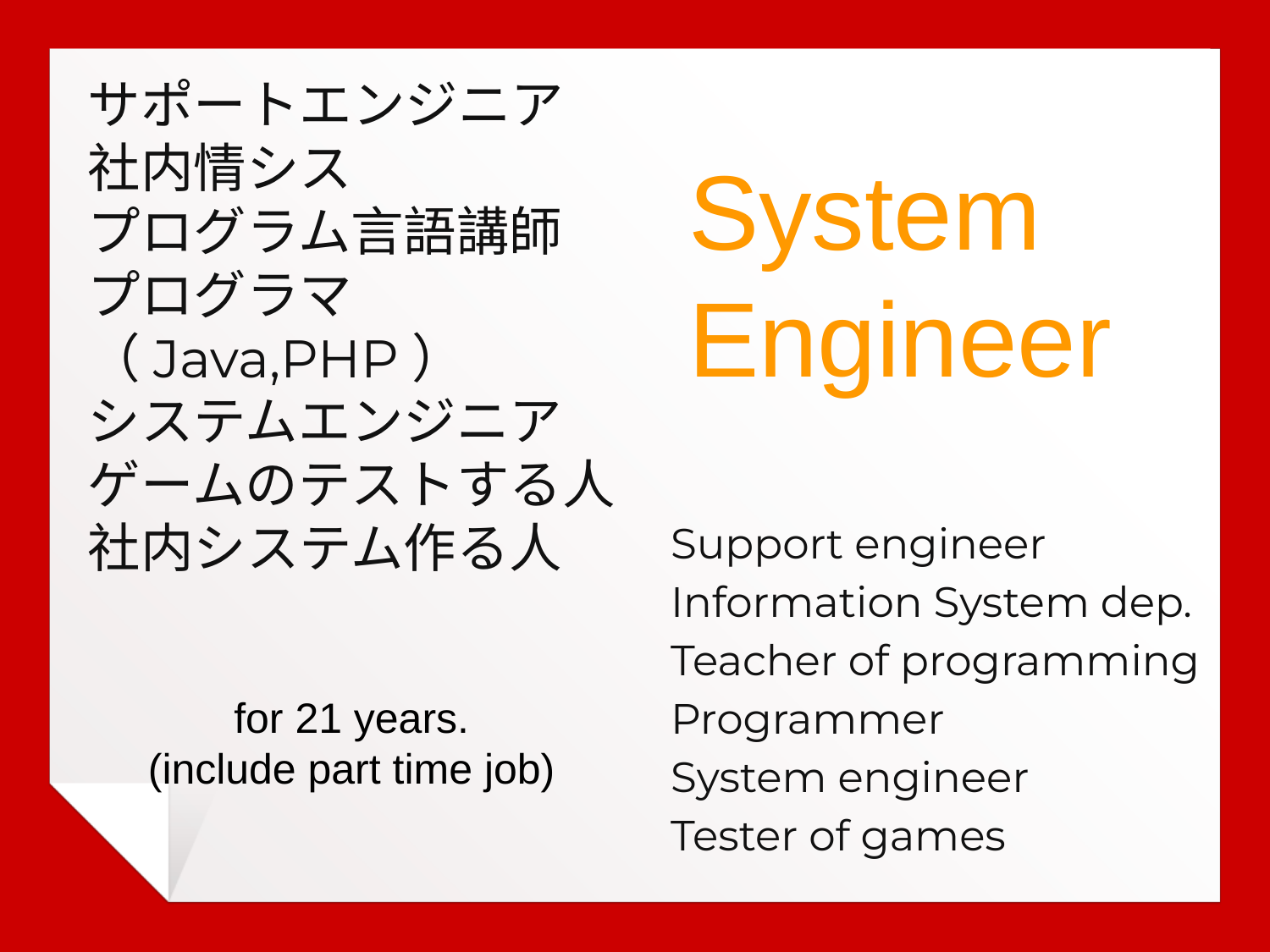

サポートエンジニア
社内情シス
プログラム言語講師
プログラマ（Java,PHP）
システムエンジニア
ゲームのテストする人
社内システム作る人

System
Engineer
Support engineer
Information System dep.
Teacher of programming
Programmer
System engineer
Tester of games
for 21 years.
(include part time job)